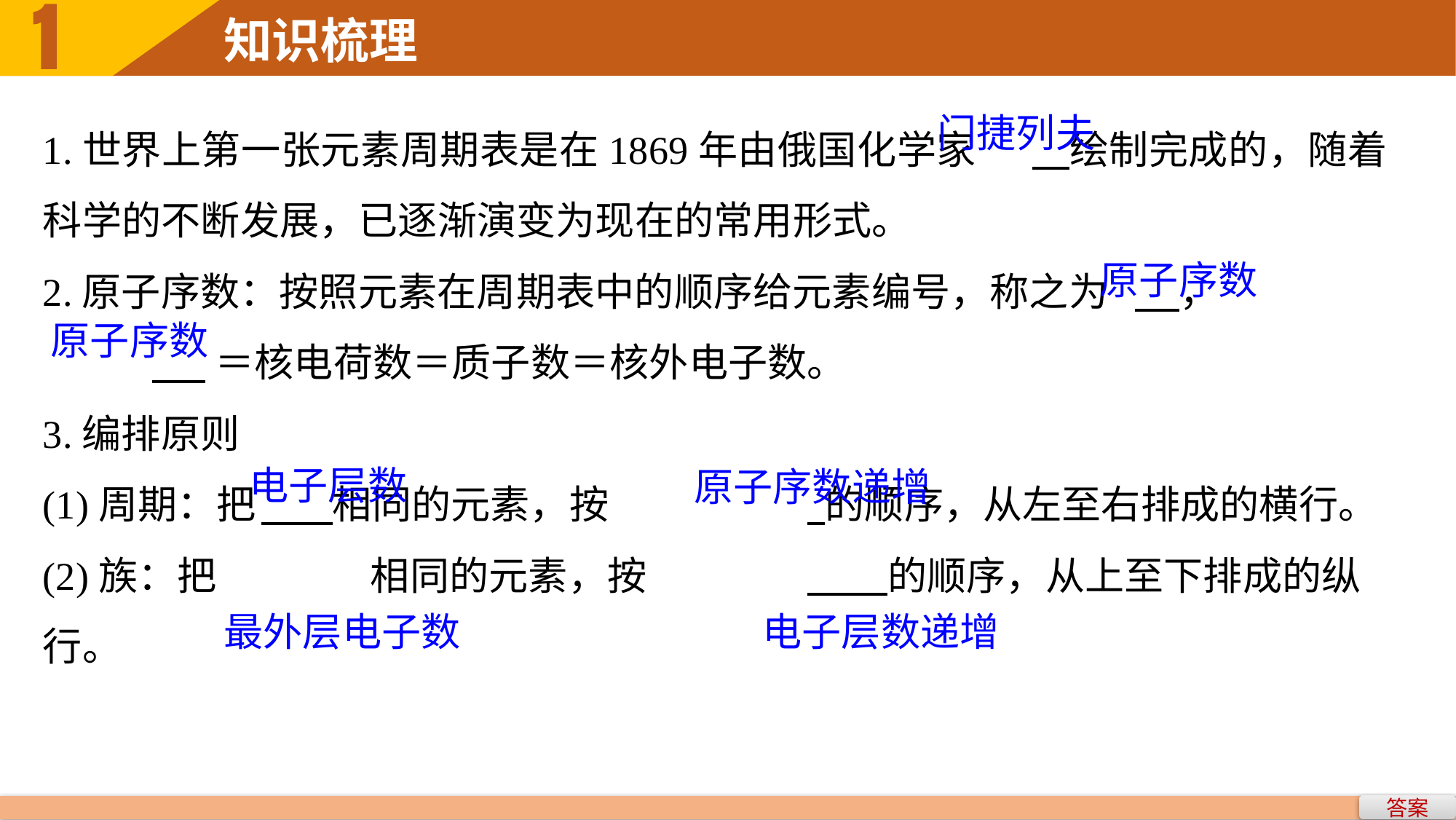

1.世界上第一张元素周期表是在1869年由俄国化学家	    绘制完成的，随着科学的不断发展，已逐渐演变为现在的常用形式。
2.原子序数：按照元素在周期表中的顺序给元素编号，称之为	     ，
	      ＝核电荷数＝质子数＝核外电子数。
3.编排原则
(1)周期：把	        相同的元素，按		  的顺序，从左至右排成的横行。
(2)族：把		相同的元素，按		         的顺序，从上至下排成的纵行。
门捷列夫
原子序数
原子序数
电子层数
原子序数递增
最外层电子数
电子层数递增
答案